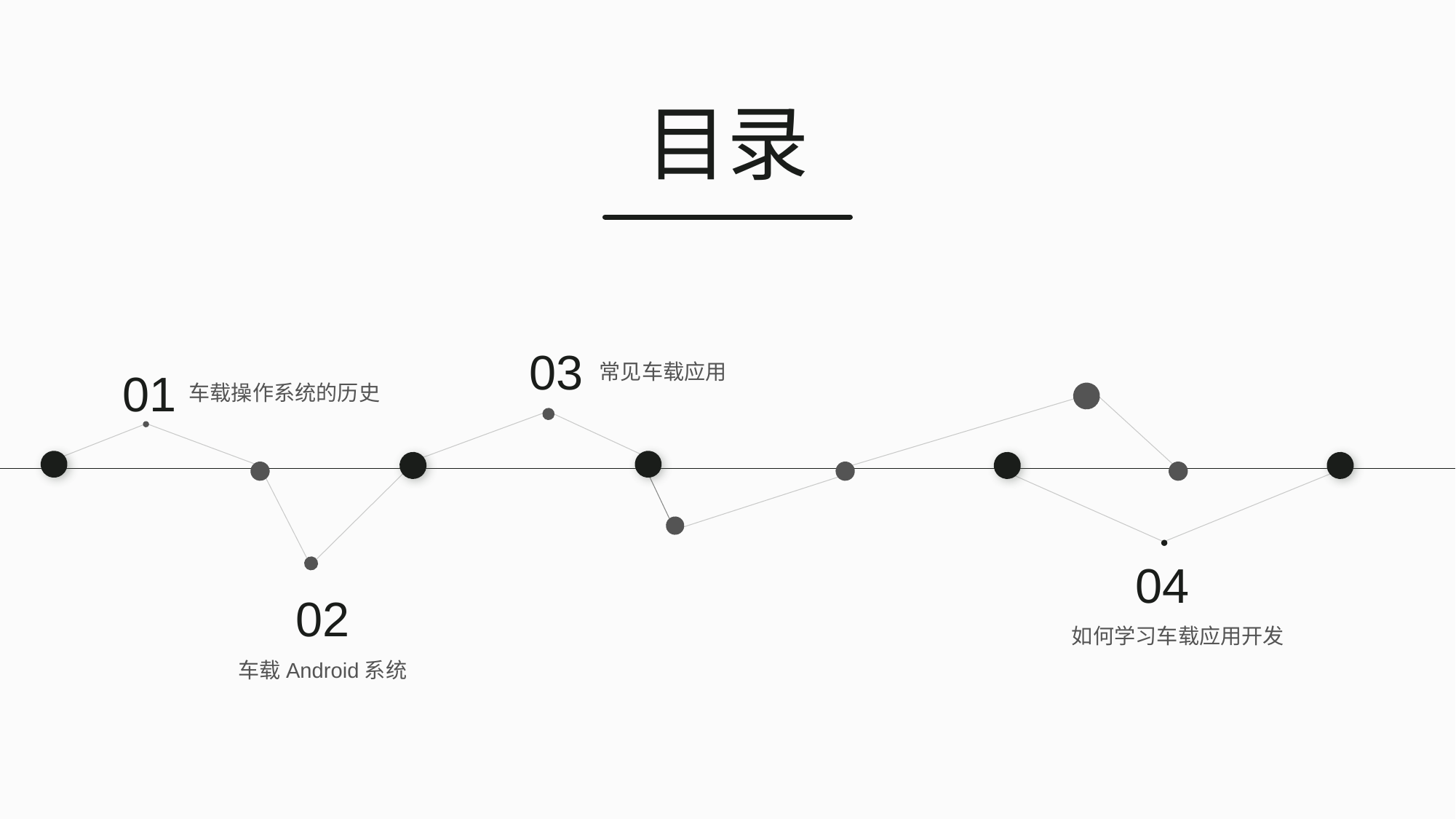

目录
03
常见车载应用
01
车载操作系统的历史

04

02
如何学习车载应用开发
车载Android系统